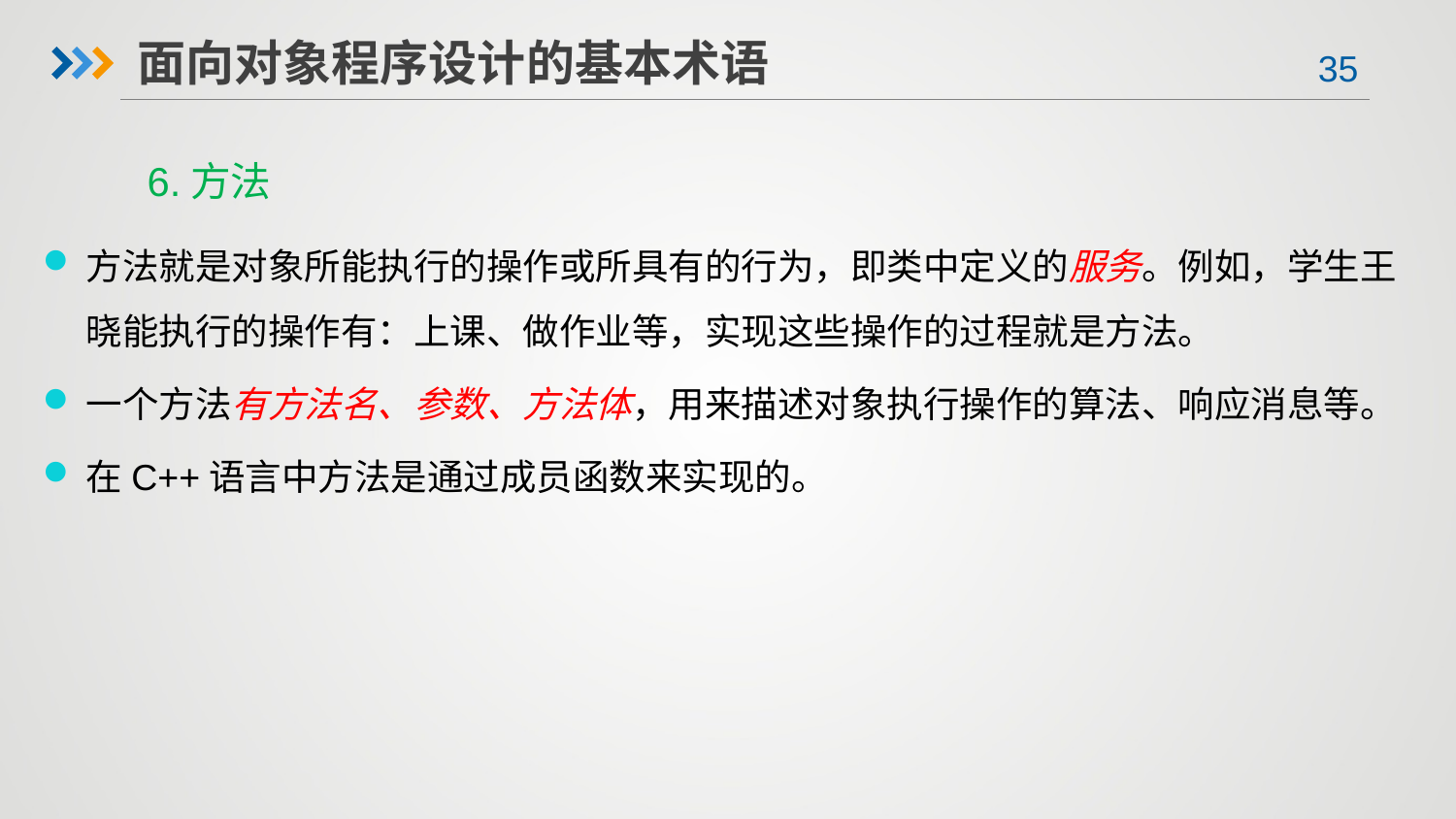

面向对象程序设计的基本术语
6.方法
方法就是对象所能执行的操作或所具有的行为，即类中定义的服务。例如，学生王晓能执行的操作有：上课、做作业等，实现这些操作的过程就是方法。
一个方法有方法名、参数、方法体，用来描述对象执行操作的算法、响应消息等。
在C++语言中方法是通过成员函数来实现的。